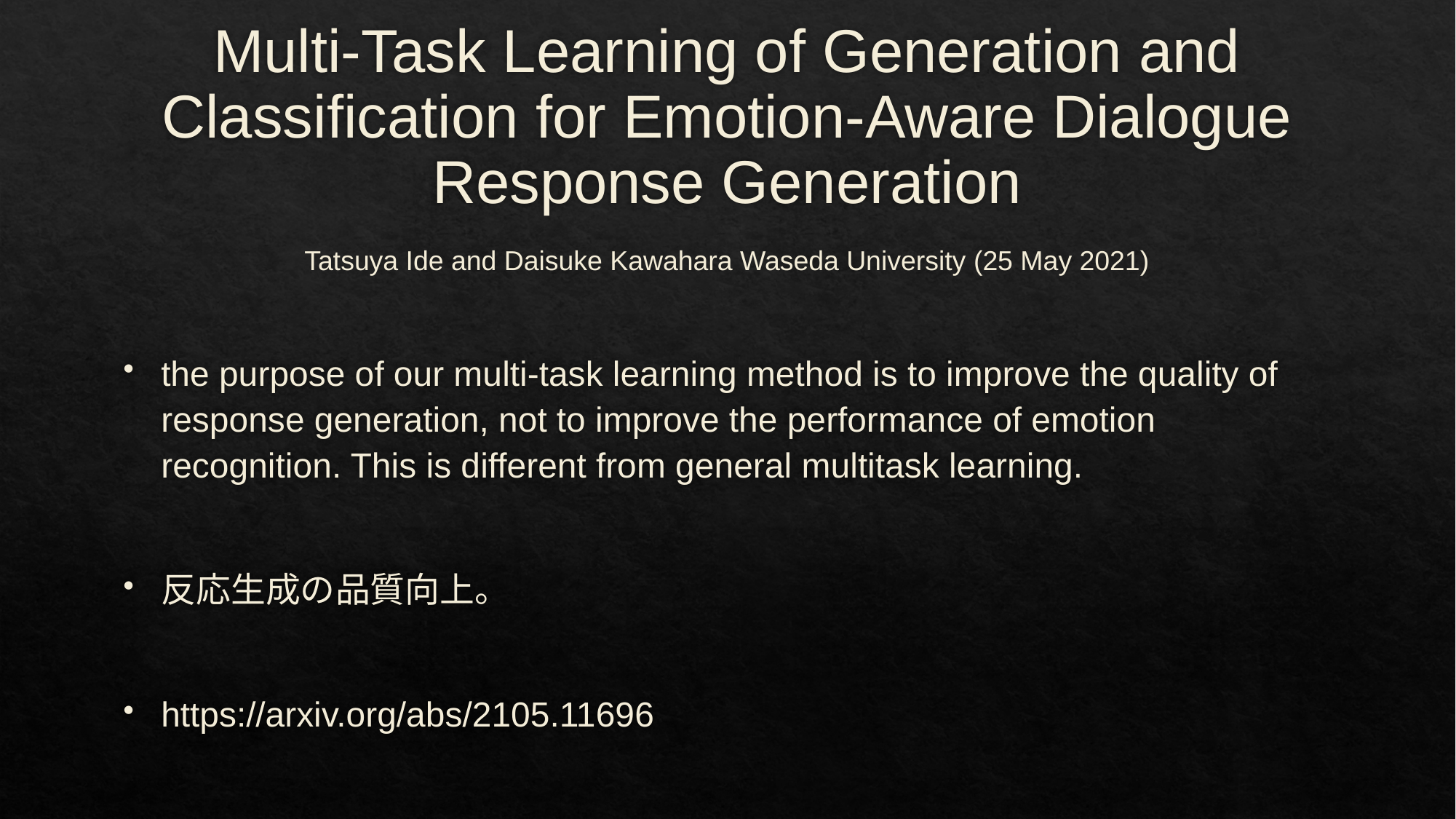

# Multi-Task Learning of Generation and Classification for Emotion-Aware Dialogue Response Generation
Tatsuya Ide and Daisuke Kawahara Waseda University (25 May 2021)
the purpose of our multi-task learning method is to improve the quality of response generation, not to improve the performance of emotion recognition. This is different from general multitask learning.

反応生成の品質向上。

https://arxiv.org/abs/2105.11696